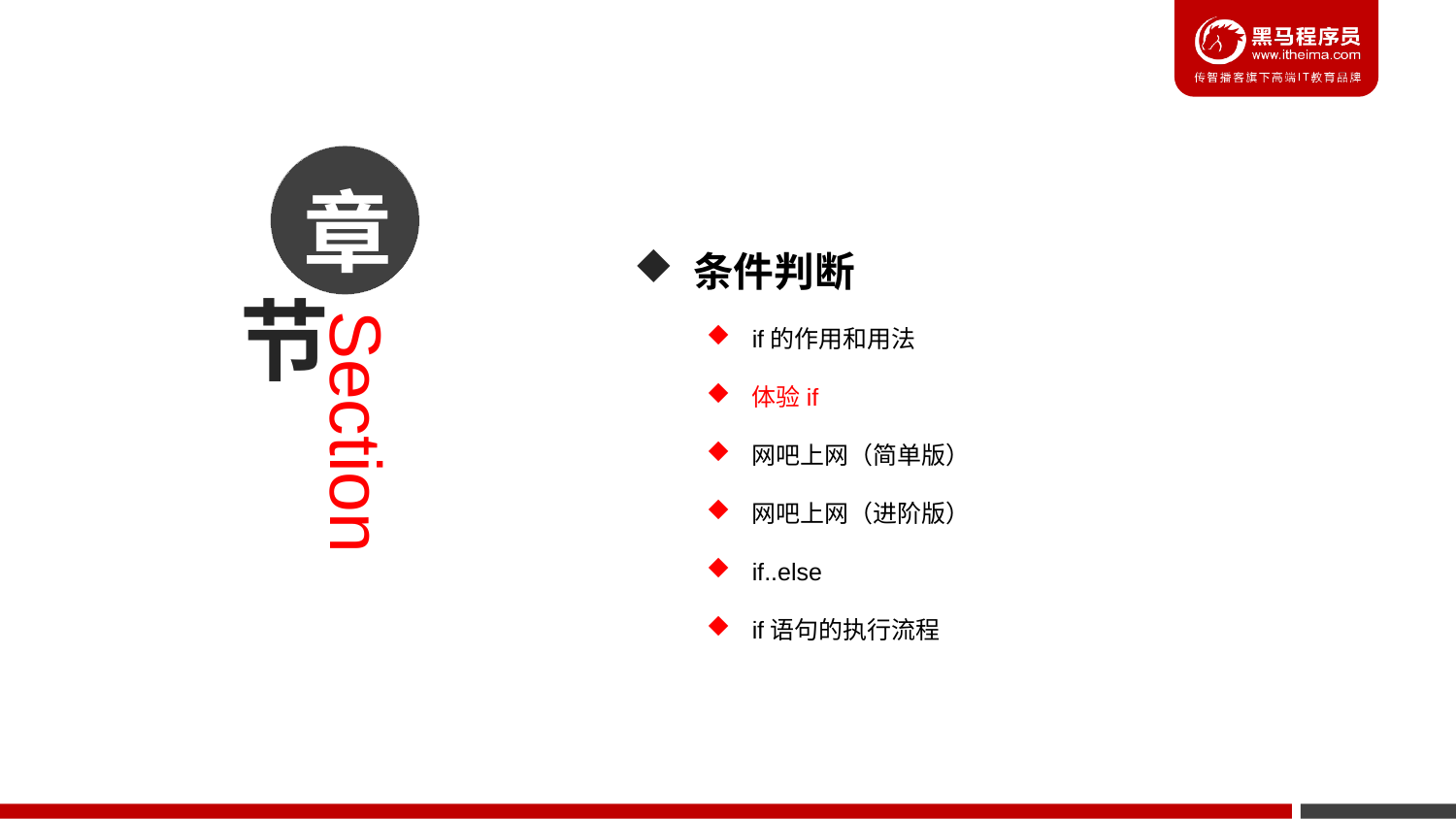

章
 条件判断
if的作用和用法
体验if
网吧上网（简单版）
网吧上网（进阶版）
if..else
if语句的执行流程

节
Section